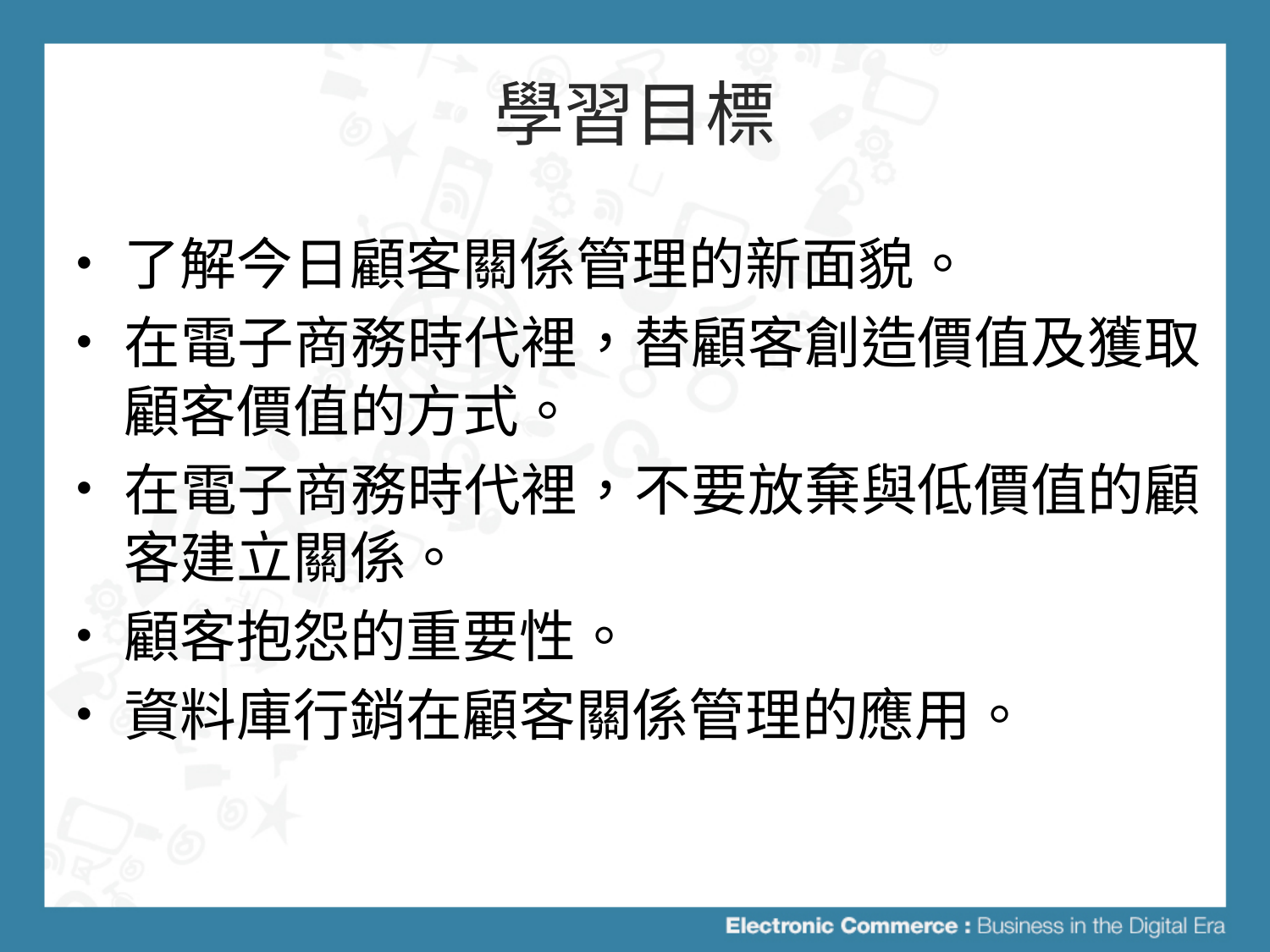

# 學習目標
了解今日顧客關係管理的新面貌。
在電子商務時代裡，替顧客創造價值及獲取顧客價值的方式。
在電子商務時代裡，不要放棄與低價值的顧客建立關係。
顧客抱怨的重要性。
資料庫行銷在顧客關係管理的應用。